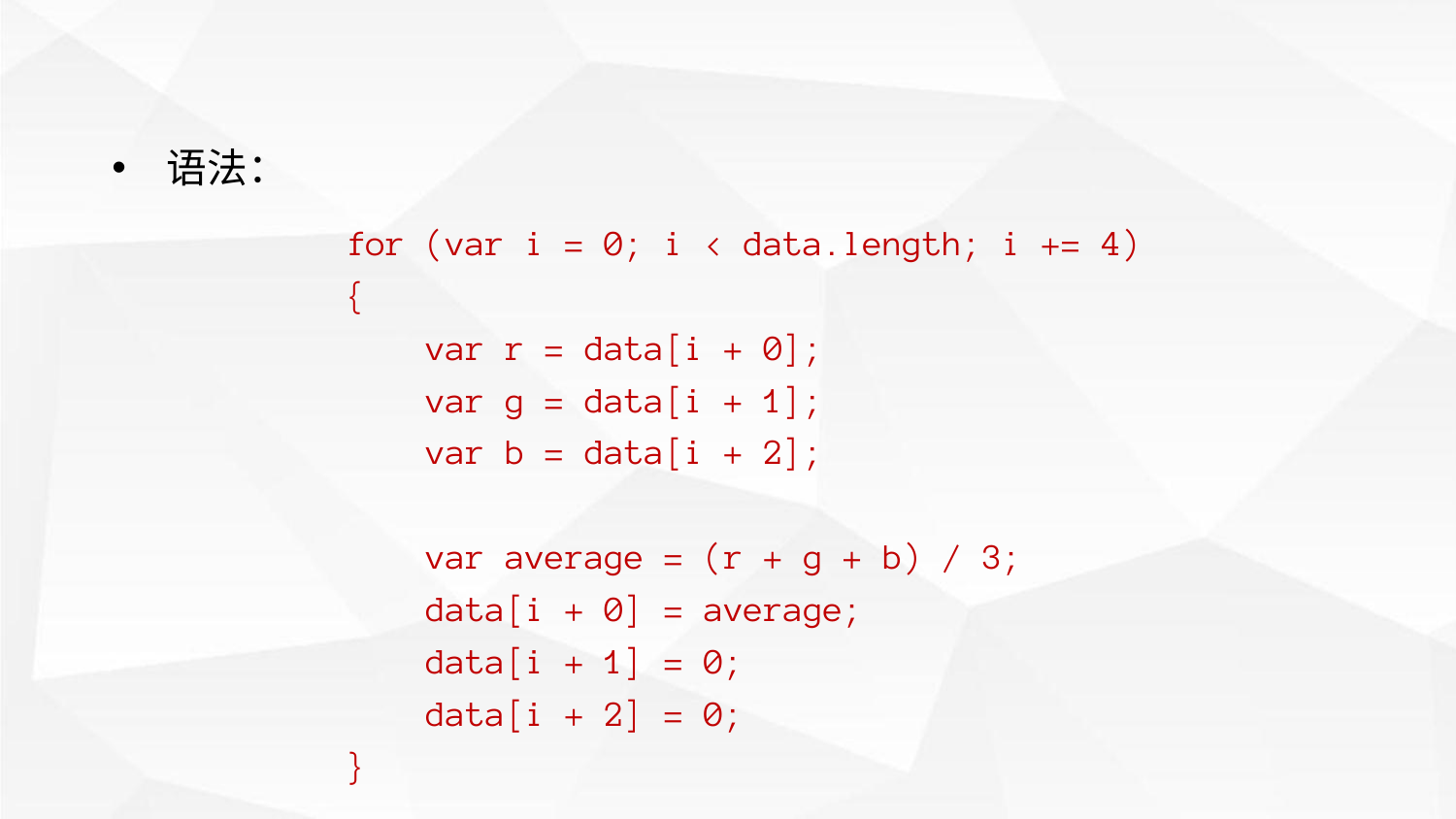

语法：
for (var i = 0; i < data.length; i += 4)
{
    var r = data[i + 0];
    var g = data[i + 1];
    var b = data[i + 2];

    var average = (r + g + b) / 3;
    data[i + 0] = average;
    data[i + 1] = 0;
    data[i + 2] = 0;
}